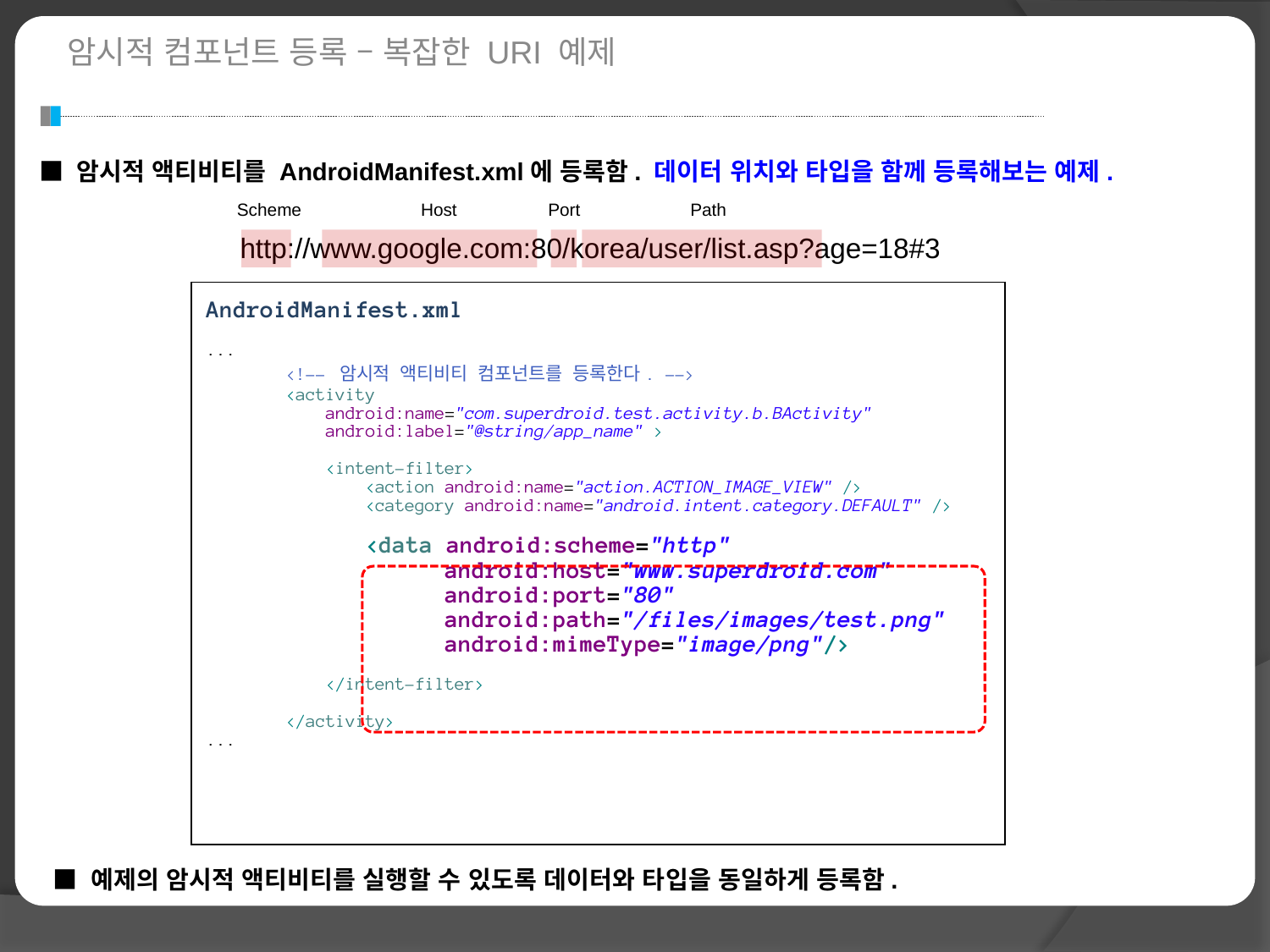

암시적 컴포넌트 등록 – 복잡한 URI 예제

■ 암시적 액티비티를 AndroidManifest.xml에 등록함. 데이터 위치와 타입을 함께 등록해보는 예제.
Scheme

Host

Port

Path

http://www.google.com:80/korea/user/list.asp?age=18#3
| AndroidManifest.xml ... <!-- 암시적 액티비티 컴포넌트를 등록한다. --> <activity android:name="com.superdroid.test.activity.b.BActivity" android:label="@string/app\_name" > <intent-filter> <action android:name="action.ACTION\_IMAGE\_VIEW" /> <category android:name="android.intent.category.DEFAULT" /> <data android:scheme="http" android:host="www.superdroid.com" android:port="80" android:path="/files/images/test.png" android:mimeType="image/png"/> </intent-filter> </activity> ... |
| --- |

■ 예제의 암시적 액티비티를 실행할 수 있도록 데이터와 타입을 동일하게 등록함.